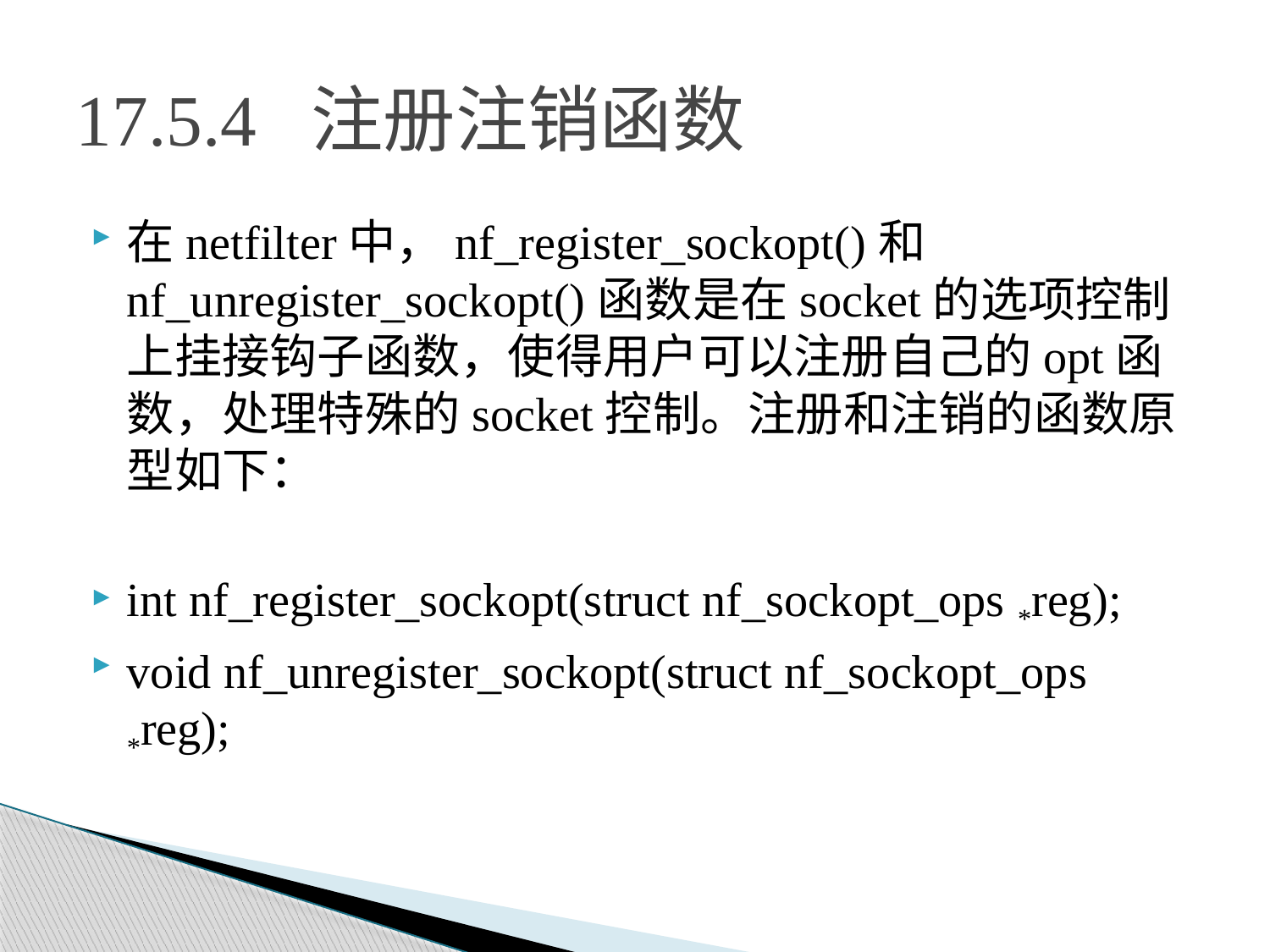

# 17.5.4  注册注销函数
在netfilter中，nf_register_sockopt()和nf_unregister_sockopt()函数是在socket的选项控制上挂接钩子函数，使得用户可以注册自己的opt函数，处理特殊的socket控制。注册和注销的函数原型如下：

int nf_register_sockopt(struct nf_sockopt_ops *reg);
void nf_unregister_sockopt(struct nf_sockopt_ops *reg);